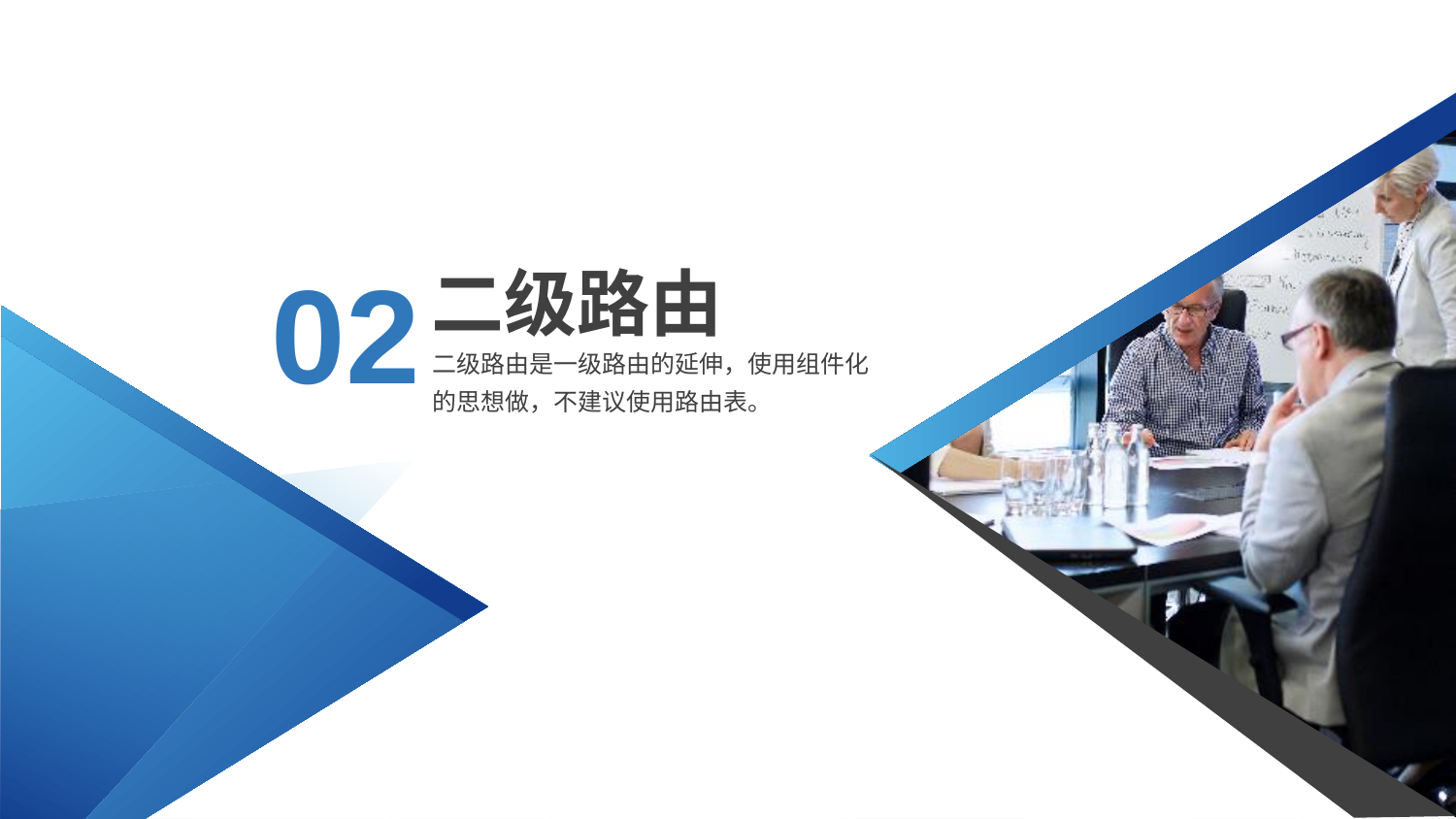

02
二级路由

二级路由是一级路由的延伸，使用组件化的思想做，不建议使用路由表。